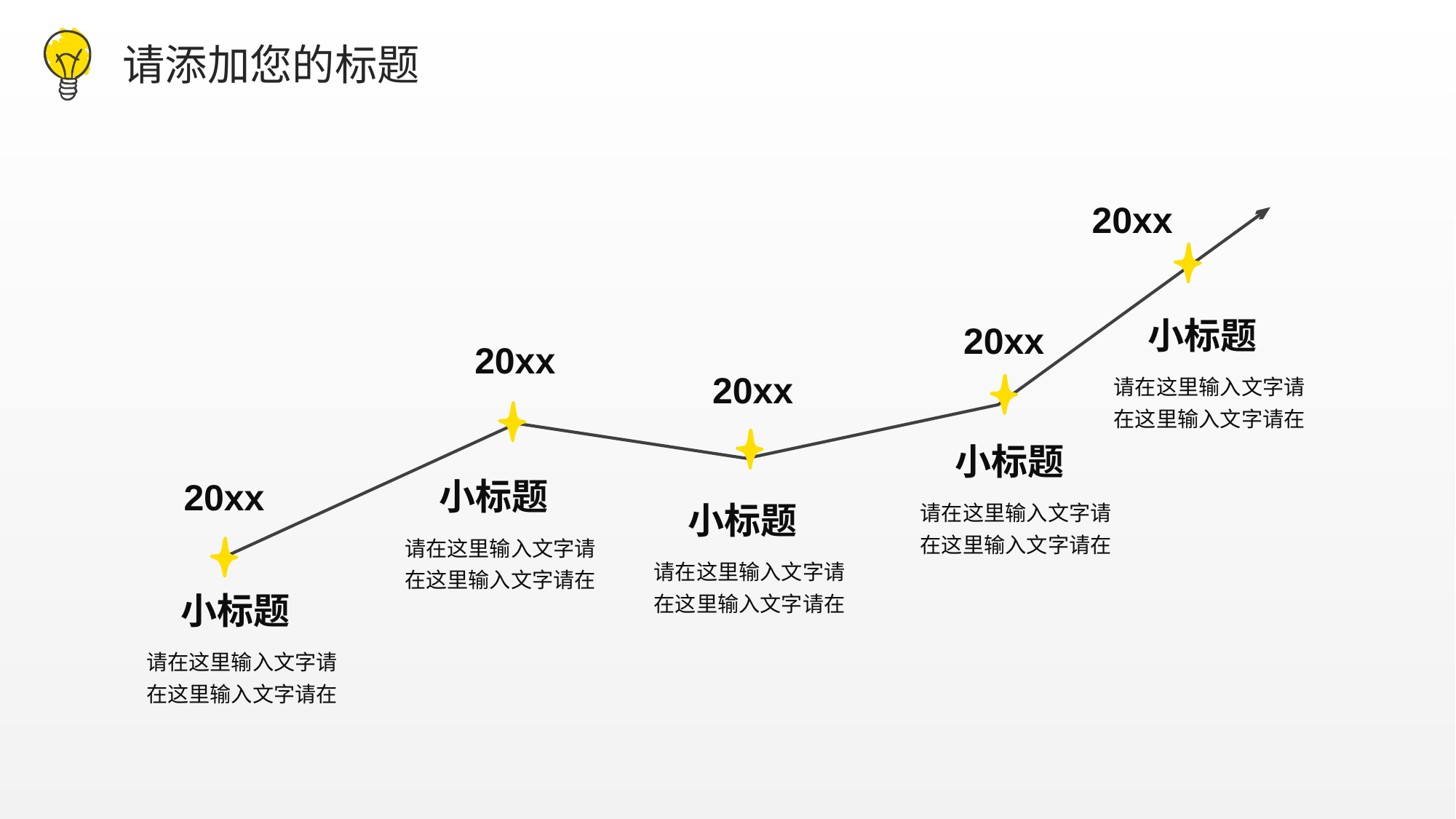

请添加您的标题
20xx

20xx
小标题
20xx
20xx
请在这里输入文字请在这里输入文字请在

小标题
20xx
小标题
请在这里输入文字请在这里输入文字请在
小标题
请在这里输入文字请在这里输入文字请在

请在这里输入文字请在这里输入文字请在
小标题
请在这里输入文字请在这里输入文字请在